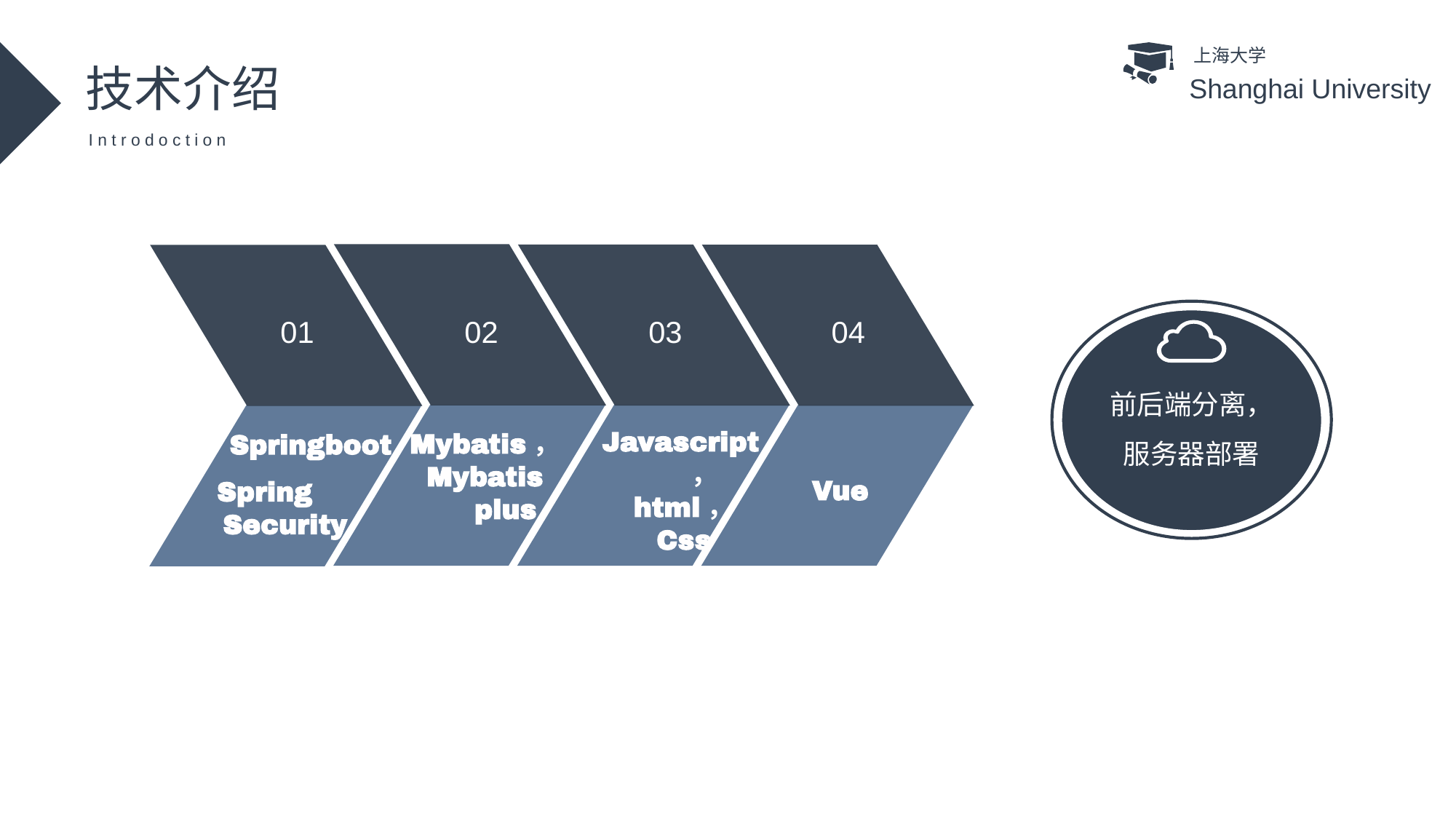

上海大学

技术介绍

Shanghai University
Introdoction

01
02
03
04

前后端分离，
服务器部署

Springboot
Mybatis，
Mybatis plus
Spring Security
Vue
Javascript，
html，
Css